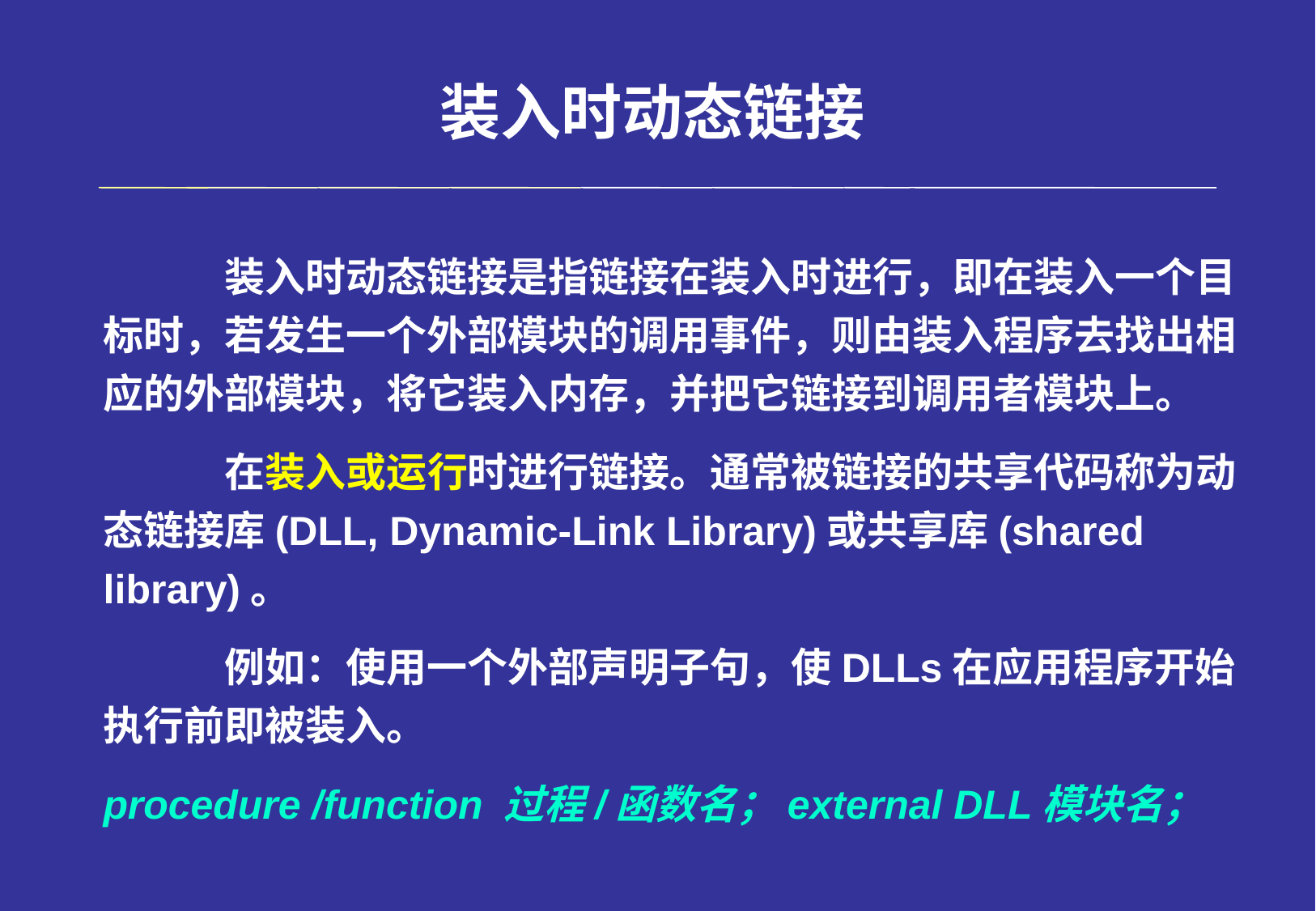

# 装入时动态链接
		装入时动态链接是指链接在装入时进行，即在装入一个目标时，若发生一个外部模块的调用事件，则由装入程序去找出相应的外部模块，将它装入内存，并把它链接到调用者模块上。
		在装入或运行时进行链接。通常被链接的共享代码称为动态链接库(DLL, Dynamic-Link Library)或共享库(shared library)。
		例如：使用一个外部声明子句，使DLLs在应用程序开始执行前即被装入。
    procedure /function 过程/函数名；external DLL模块名；